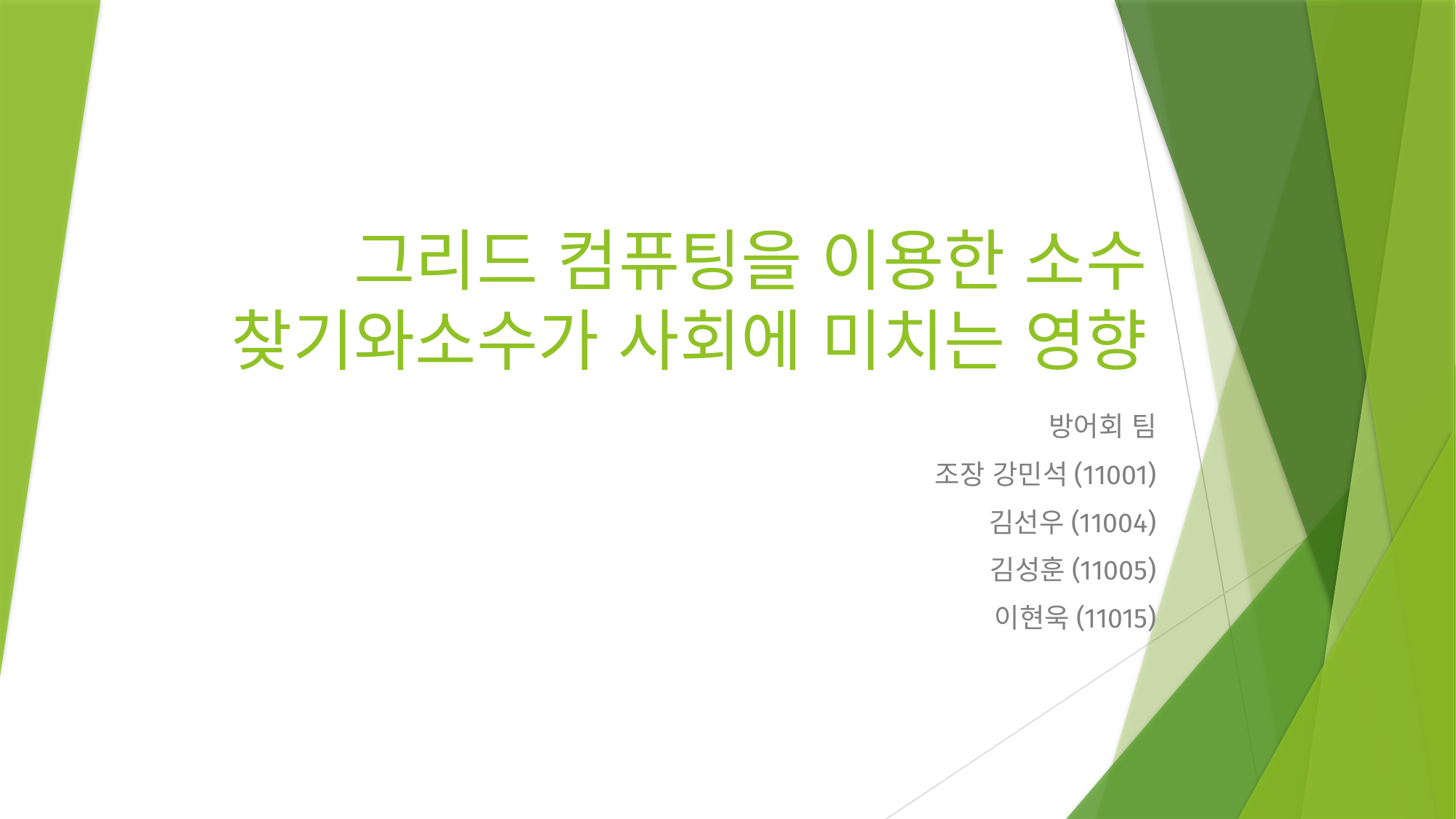

# 그리드 컴퓨팅을 이용한 소수 찾기와소수가 사회에 미치는 영향
방어회 팀
조장 강민석(11001)
김선우(11004)
김성훈(11005)
이현욱(11015)